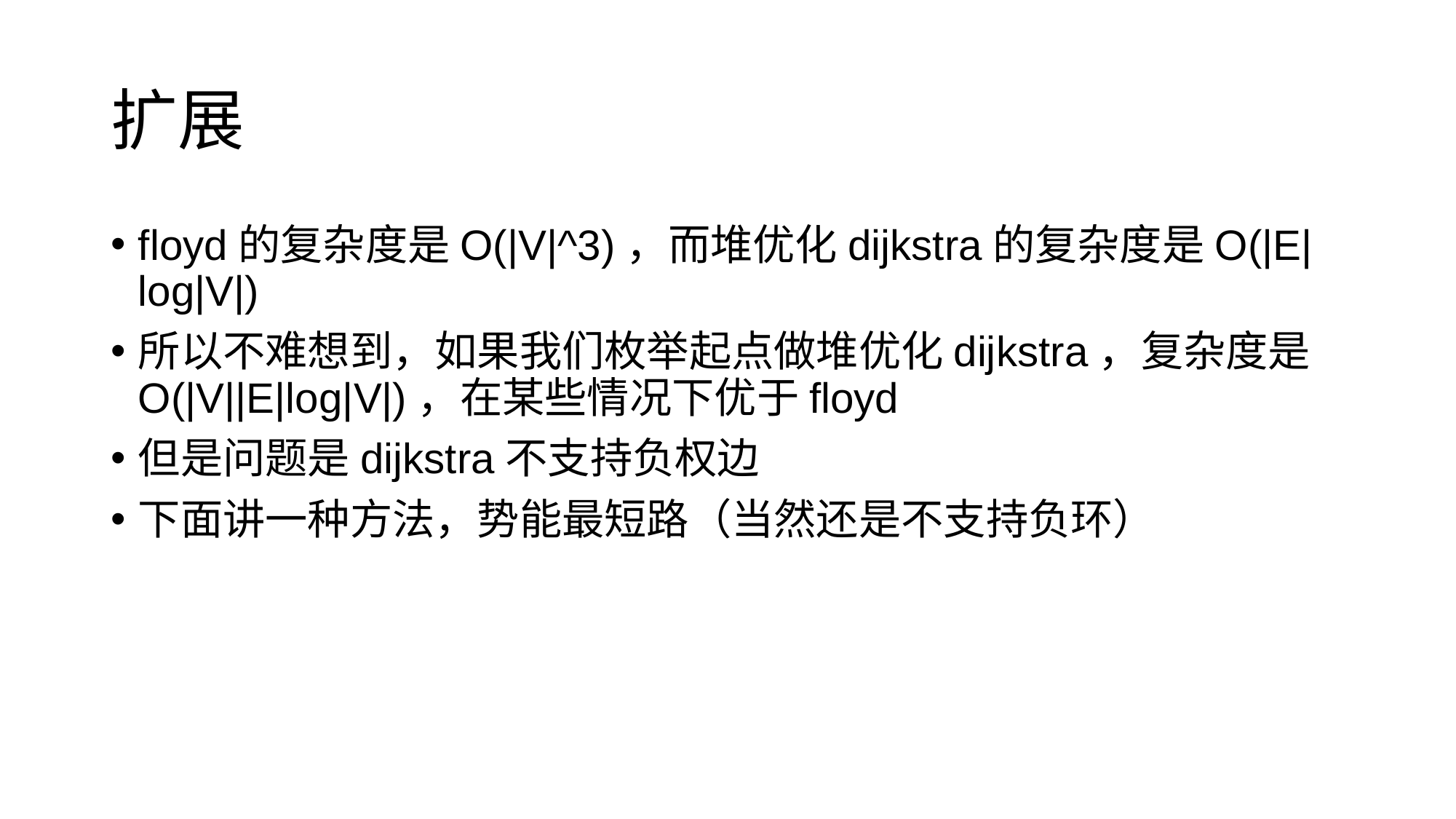

# 扩展
floyd的复杂度是O(|V|^3)，而堆优化dijkstra的复杂度是O(|E|log|V|)
所以不难想到，如果我们枚举起点做堆优化dijkstra，复杂度是O(|V||E|log|V|)，在某些情况下优于floyd
但是问题是dijkstra不支持负权边
下面讲一种方法，势能最短路（当然还是不支持负环）